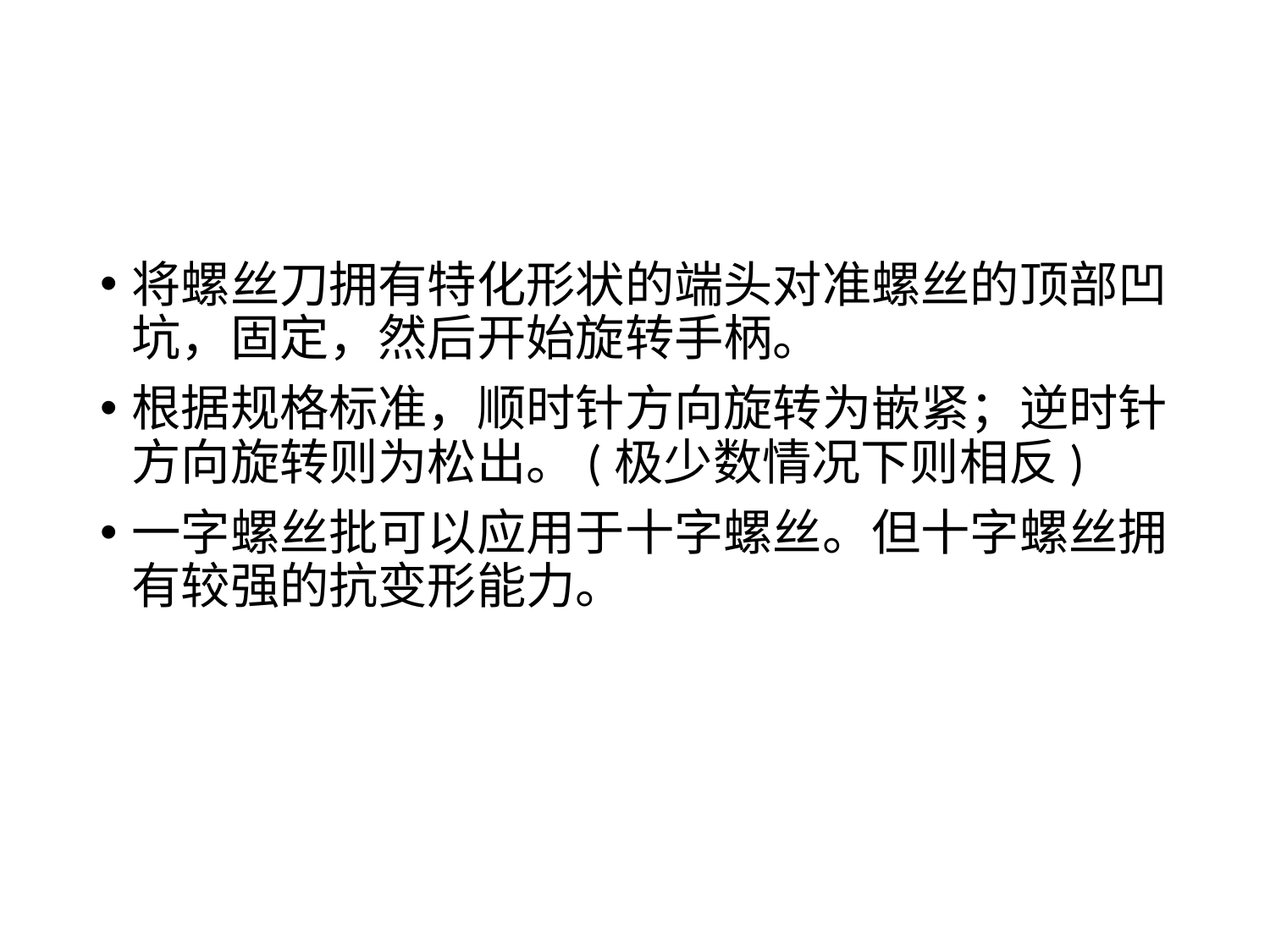

#
将螺丝刀拥有特化形状的端头对准螺丝的顶部凹坑，固定，然后开始旋转手柄。
根据规格标准，顺时针方向旋转为嵌紧；逆时针方向旋转则为松出。(极少数情况下则相反)
一字螺丝批可以应用于十字螺丝。但十字螺丝拥有较强的抗变形能力。